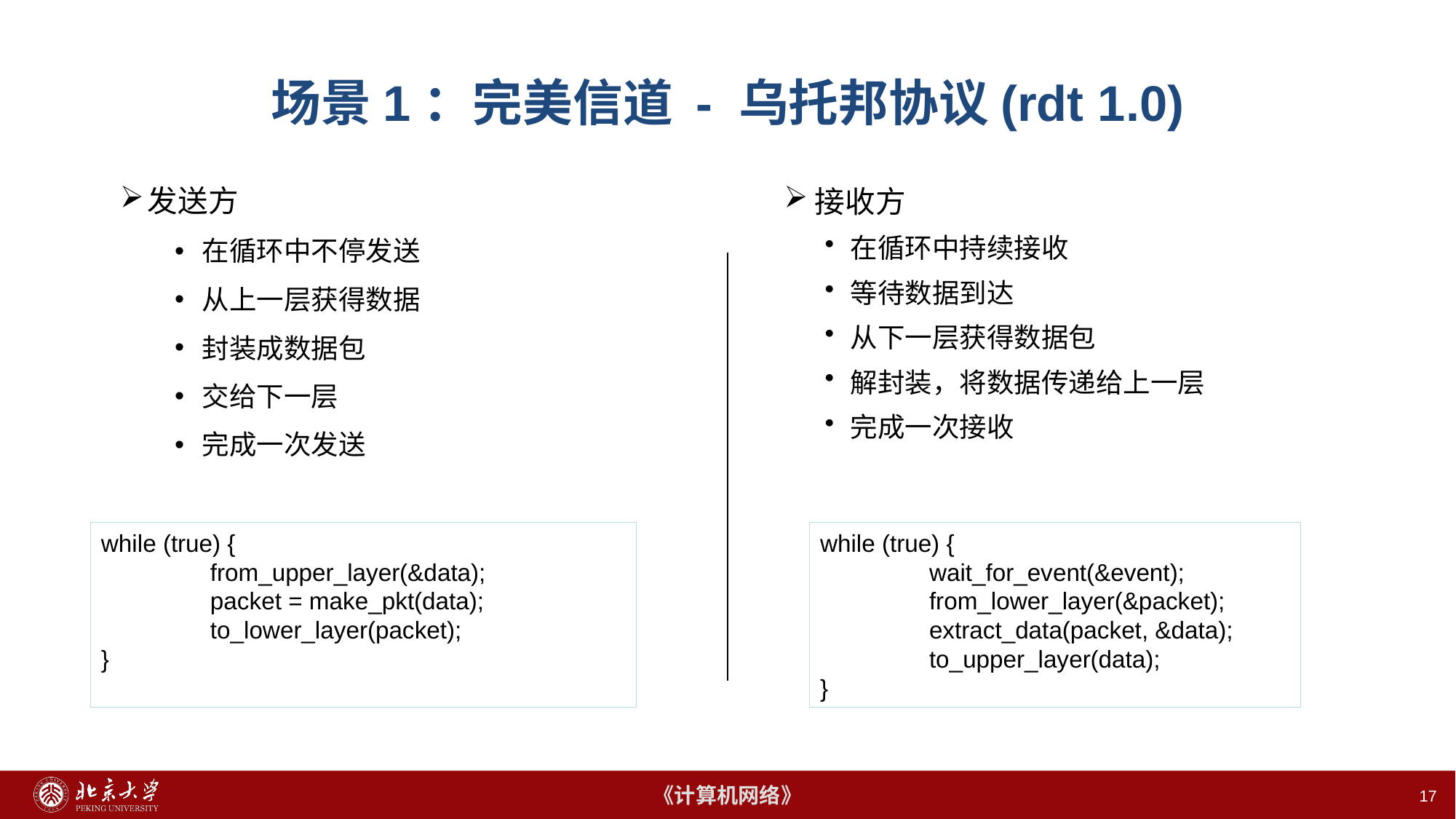

17
# 场景1：完美信道 - 乌托邦协议(rdt 1.0)
发送方
在循环中不停发送
从上一层获得数据
封装成数据包
交给下一层
完成一次发送

接收方
在循环中持续接收
等待数据到达
从下一层获得数据包
解封装，将数据传递给上一层
完成一次接收
while (true) {
	from_upper_layer(&data);
	packet = make_pkt(data);
	to_lower_layer(packet);
}

while (true) {
	wait_for_event(&event);
	from_lower_layer(&packet);
	extract_data(packet, &data);
	to_upper_layer(data);
}